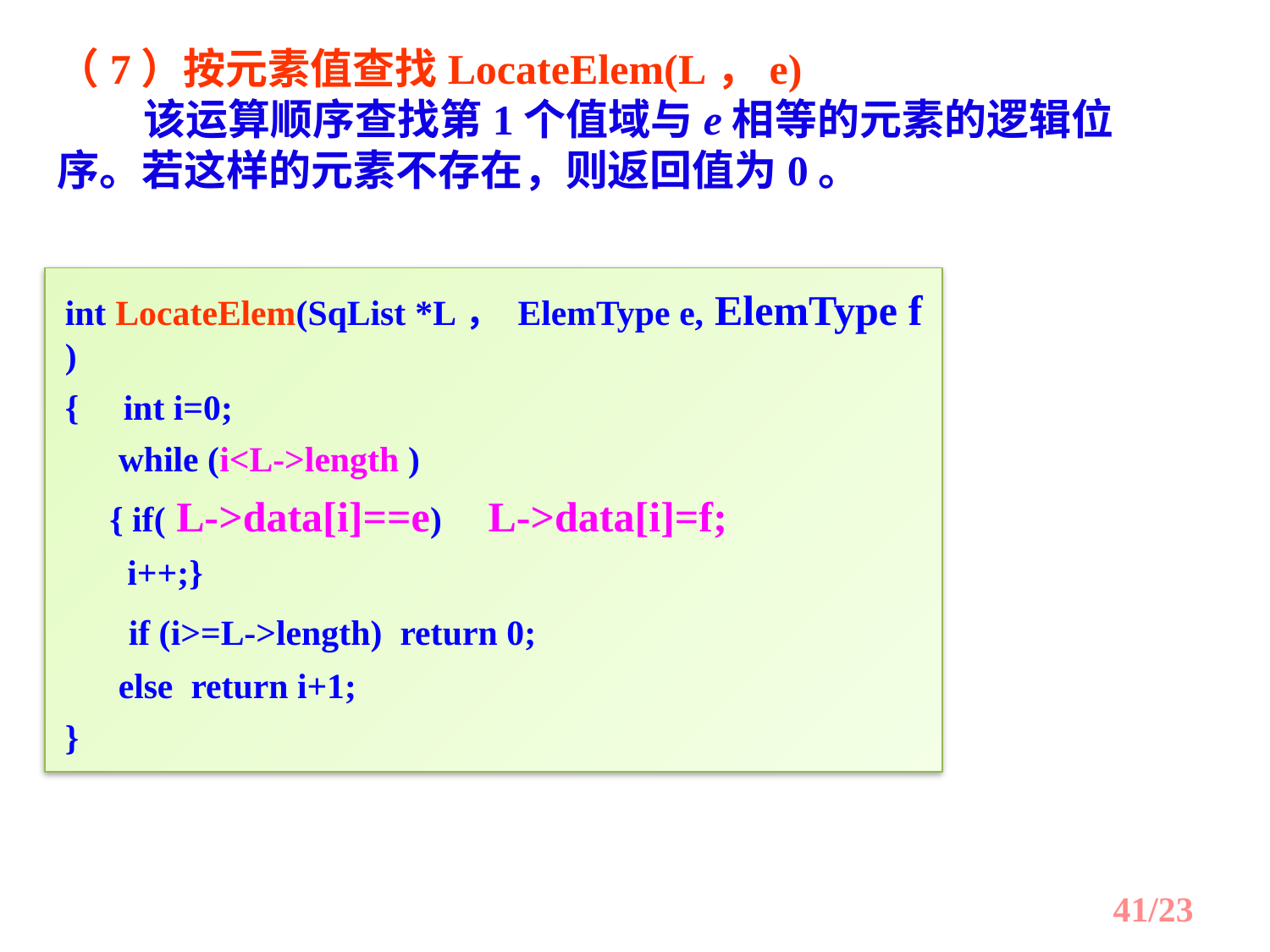

（7）按元素值查找LocateElem(L，e)
        该运算顺序查找第1个值域与e相等的元素的逻辑位序。若这样的元素不存在，则返回值为0。
int LocateElem(SqList *L， ElemType e, ElemType f )
{     int i=0;
      while (i<L->length )
     { if( L->data[i]==e)     L->data[i]=f;
       i++;}
      if (i>=L->length)  return 0;
      else  return i+1;
}
41/23